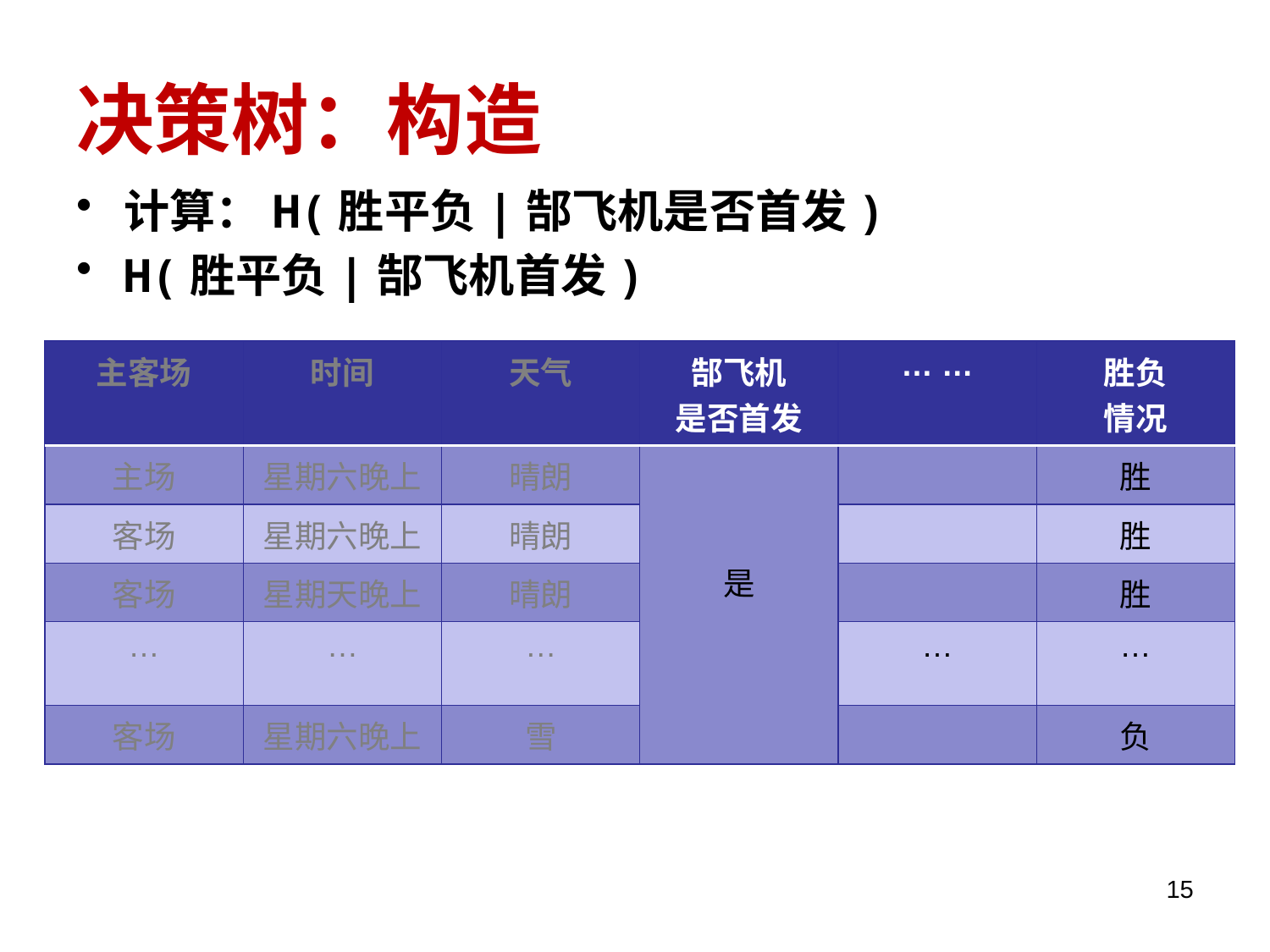

# 决策树：构造
计算：H(胜平负|郜飞机是否首发)
H(胜平负|郜飞机首发)
| 主客场 | 时间 | 天气 | 郜飞机 是否首发 | … … | 胜负 情况 |
| --- | --- | --- | --- | --- | --- |
| 主场 | 星期六晚上 | 晴朗 | 是 |  | 胜 |
| 客场 | 星期六晚上 | 晴朗 |  |  | 胜 |
| 客场 | 星期天晚上 | 晴朗 |  |  | 胜 |
| … | … | … |  | … | … |
| 客场 | 星期六晚上 | 雪 |  |  | 负 |
15